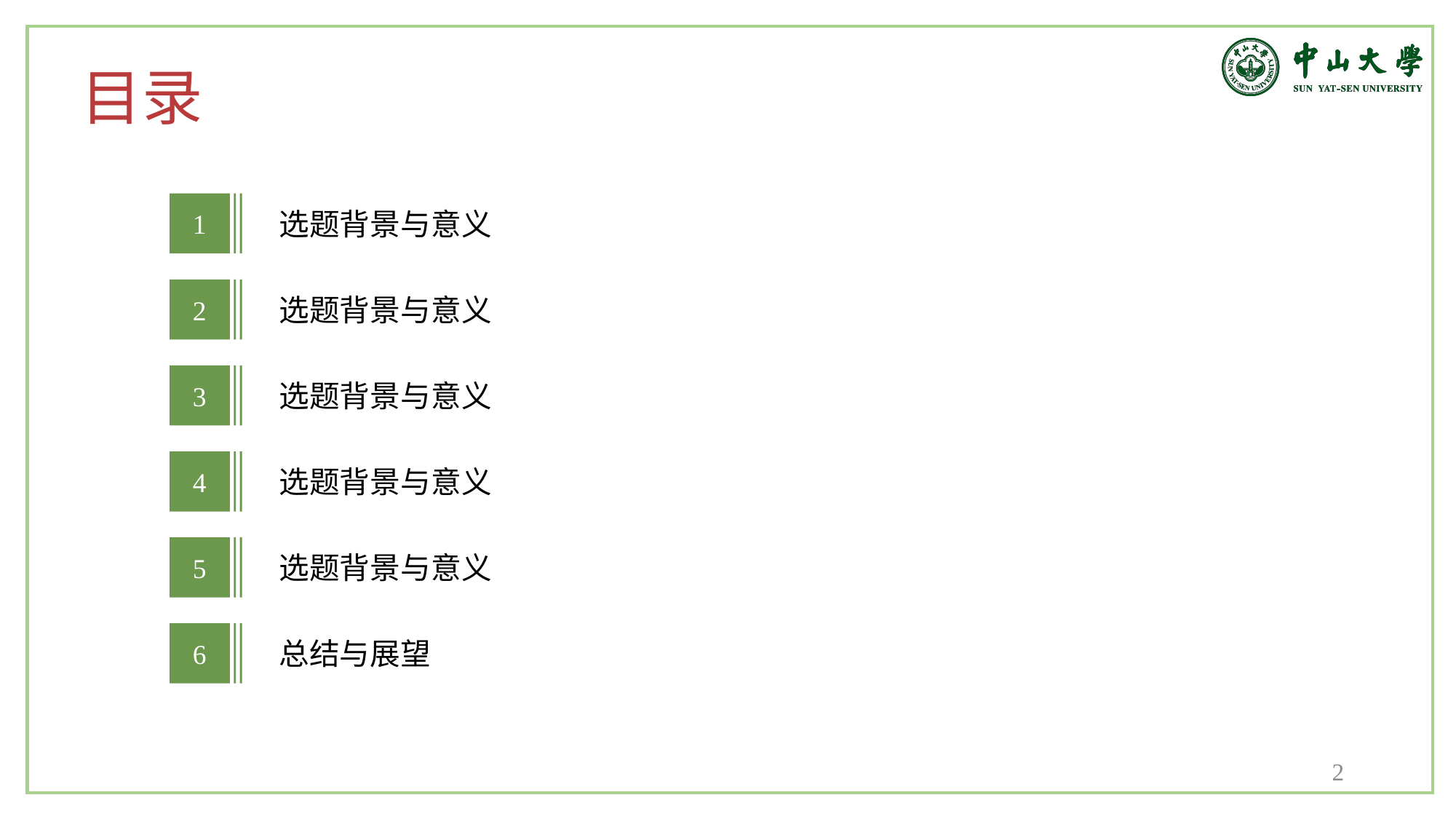

目录
1

选题背景与意义
2

选题背景与意义
3

选题背景与意义
4

选题背景与意义
5

选题背景与意义
6

总结与展望
2